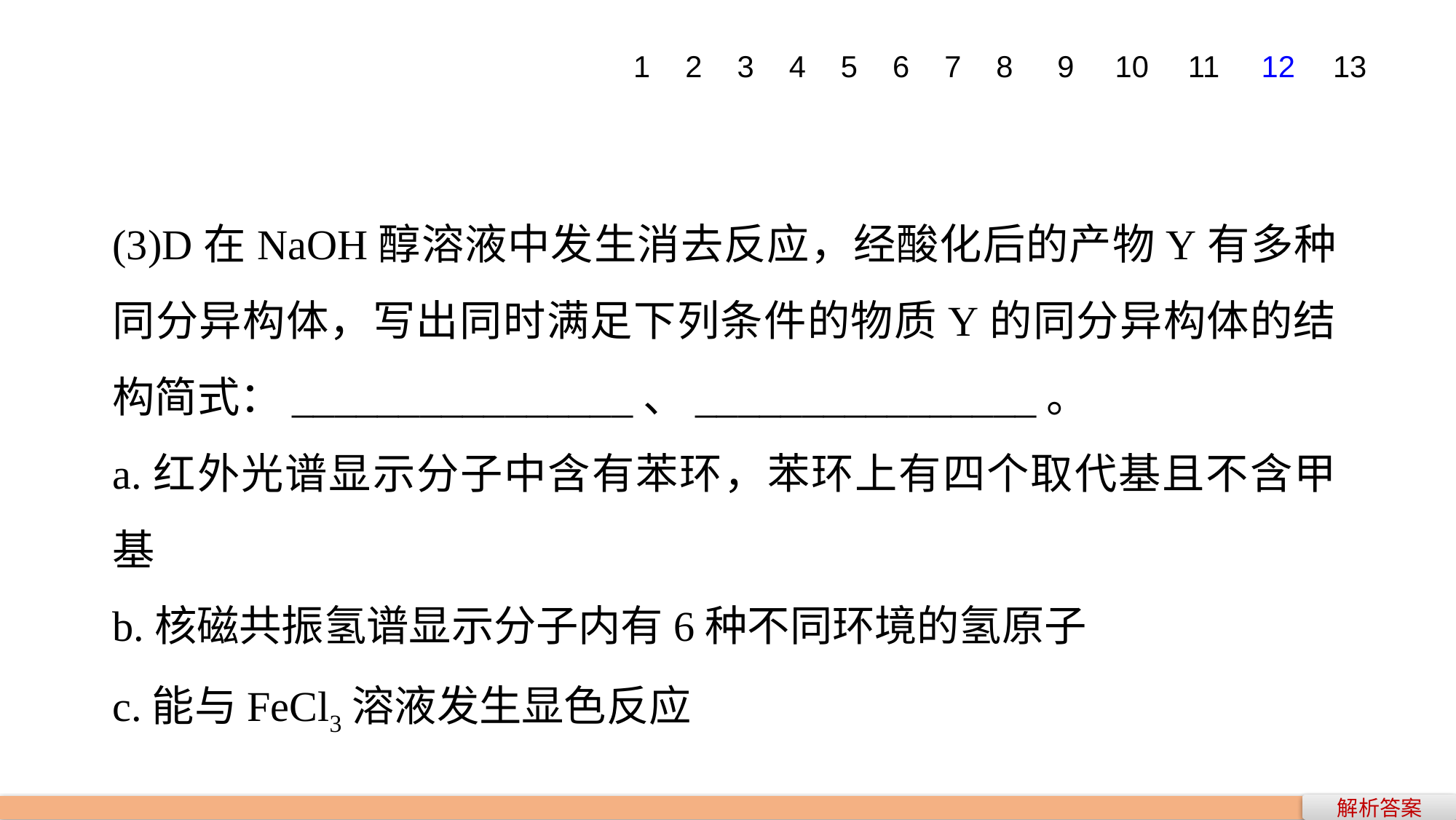

1
2
3
4
5
6
7
8
9
10
11
12
13
(3)D在NaOH醇溶液中发生消去反应，经酸化后的产物Y有多种同分异构体，写出同时满足下列条件的物质Y的同分异构体的结构简式：________________、________________。
a.红外光谱显示分子中含有苯环，苯环上有四个取代基且不含甲基
b.核磁共振氢谱显示分子内有6种不同环境的氢原子
c.能与FeCl3溶液发生显色反应
解析答案